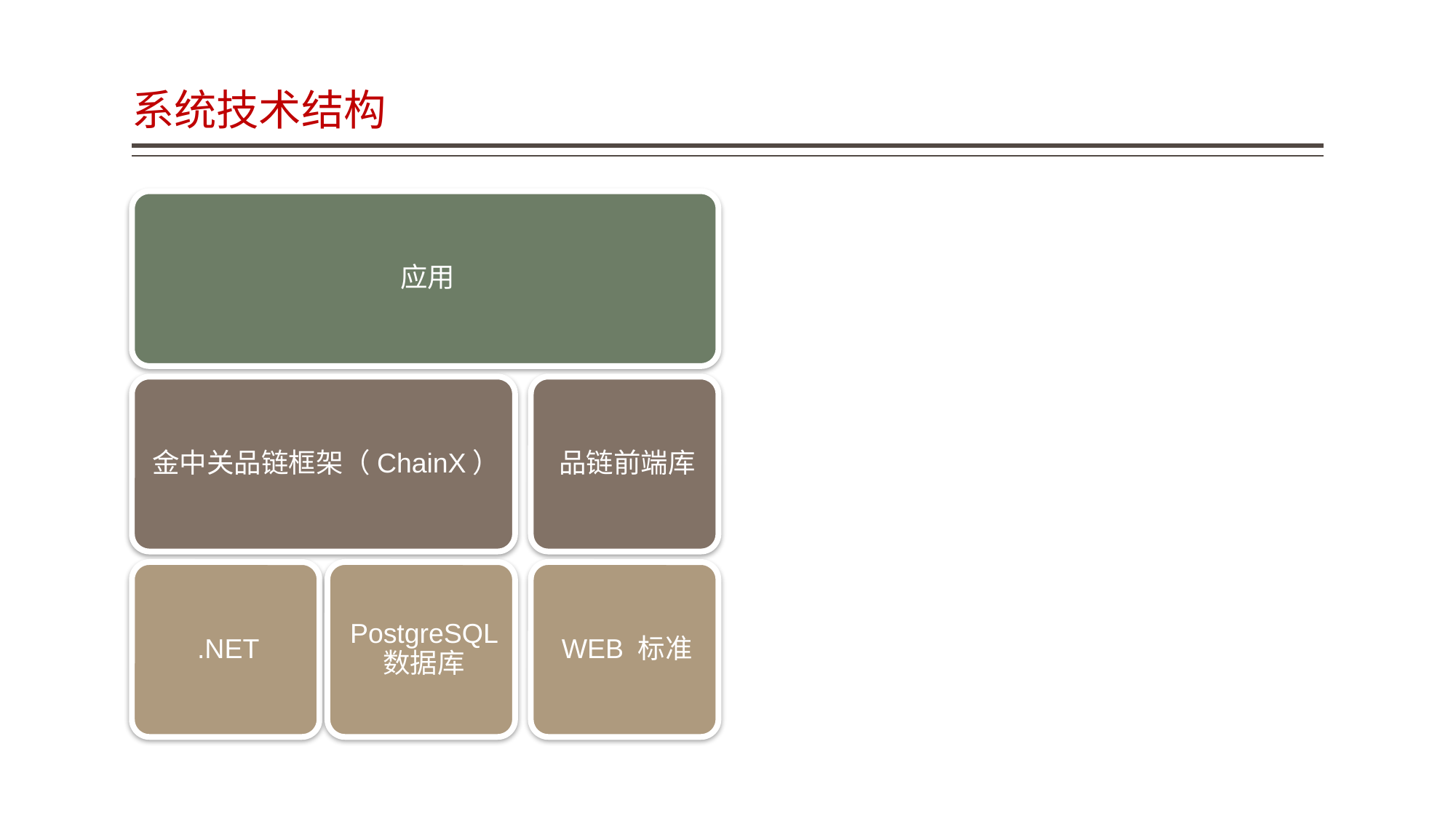

# 系统技术结构
应用
金中关品链框架（ChainX）
.NET
PostgreSQL 数据库
品链前端库
WEB 标准